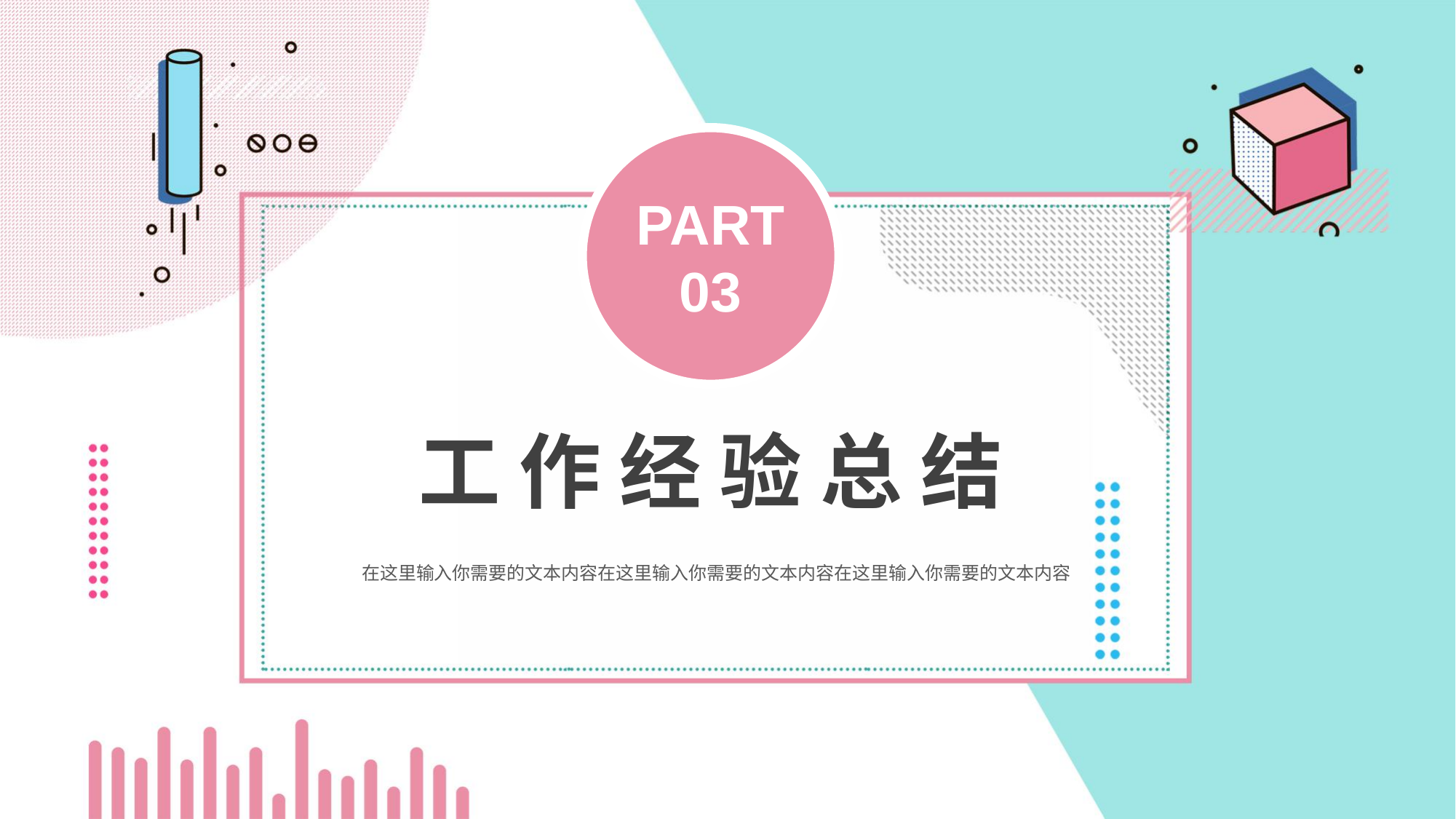

PART
03
工 作 经 验 总 结
在这里输入你需要的文本内容在这里输入你需要的文本内容在这里输入你需要的文本内容